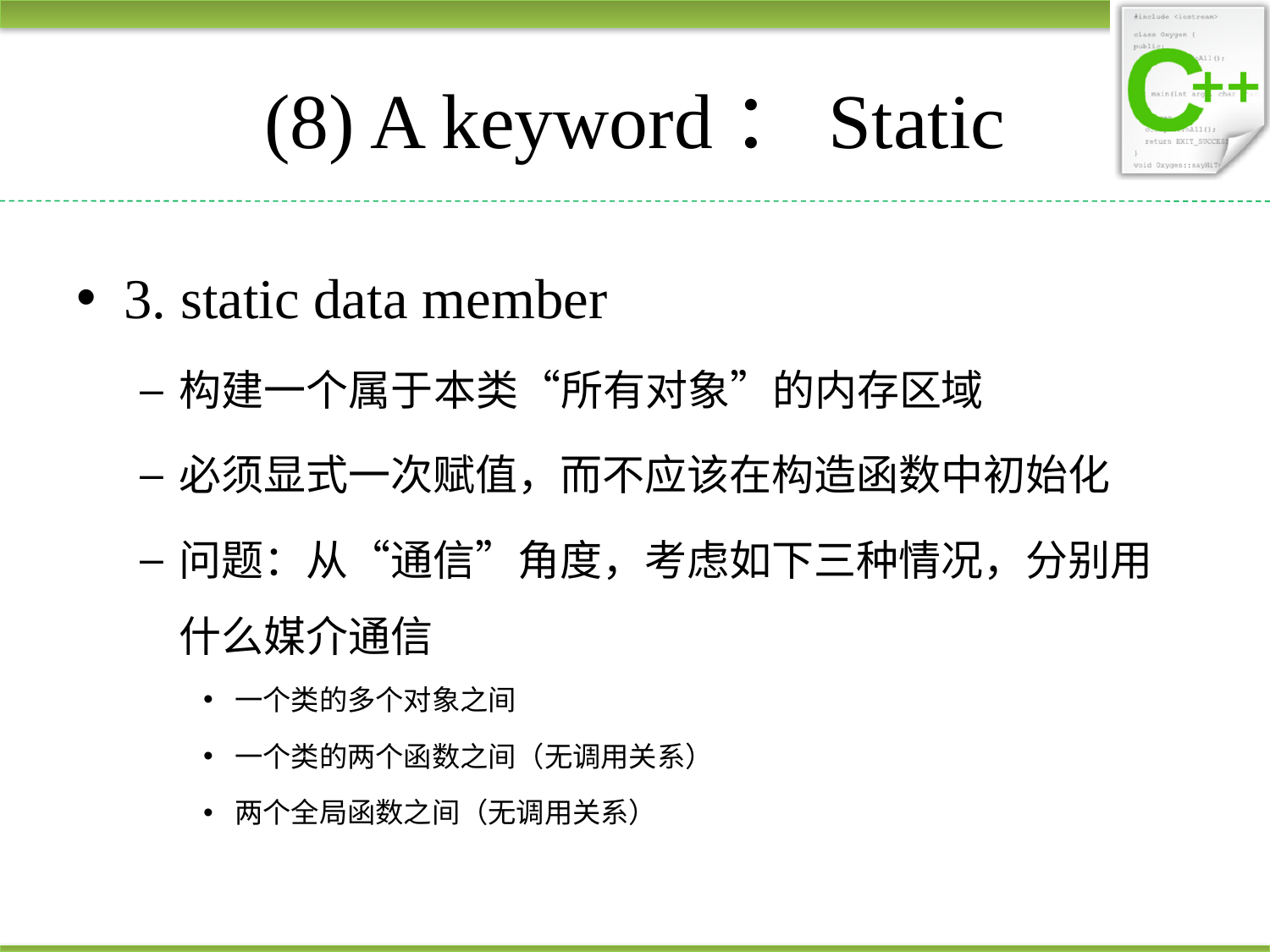

# (8) A keyword：Static
3. static data member
构建一个属于本类“所有对象”的内存区域
必须显式一次赋值，而不应该在构造函数中初始化
问题：从“通信”角度，考虑如下三种情况，分别用什么媒介通信
一个类的多个对象之间
一个类的两个函数之间（无调用关系）
两个全局函数之间（无调用关系）